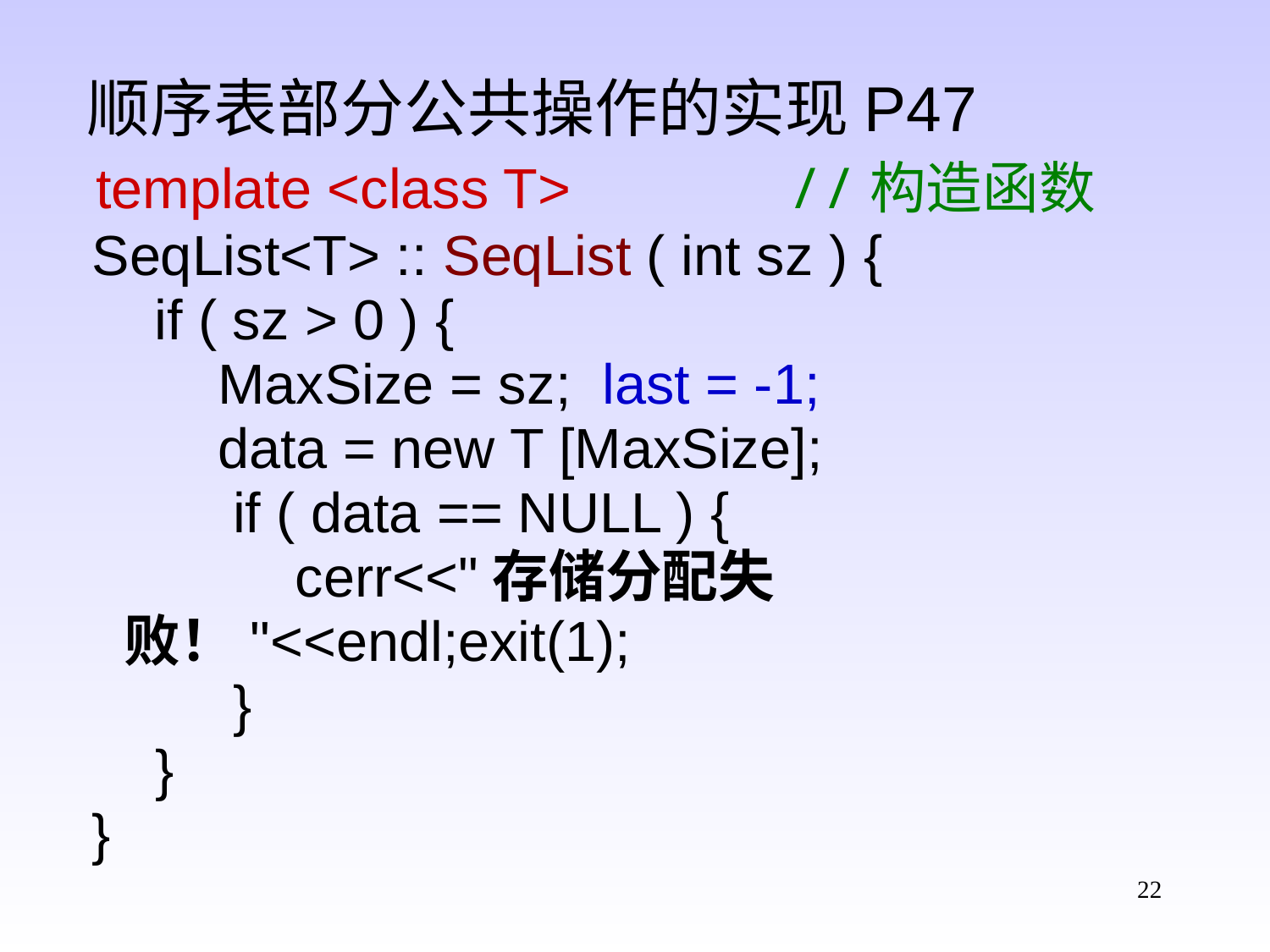

顺序表部分公共操作的实现P47
 template <class T>	          //构造函数
 SeqList<T> :: SeqList ( int sz ) {
     if ( sz > 0 ) {
	      MaxSize = sz;  last = -1;
	      data = new T [MaxSize];
          if ( data == NULL ) {
              cerr<<"存储分配失败！"<<endl;exit(1);
          }
	  }
 }
22